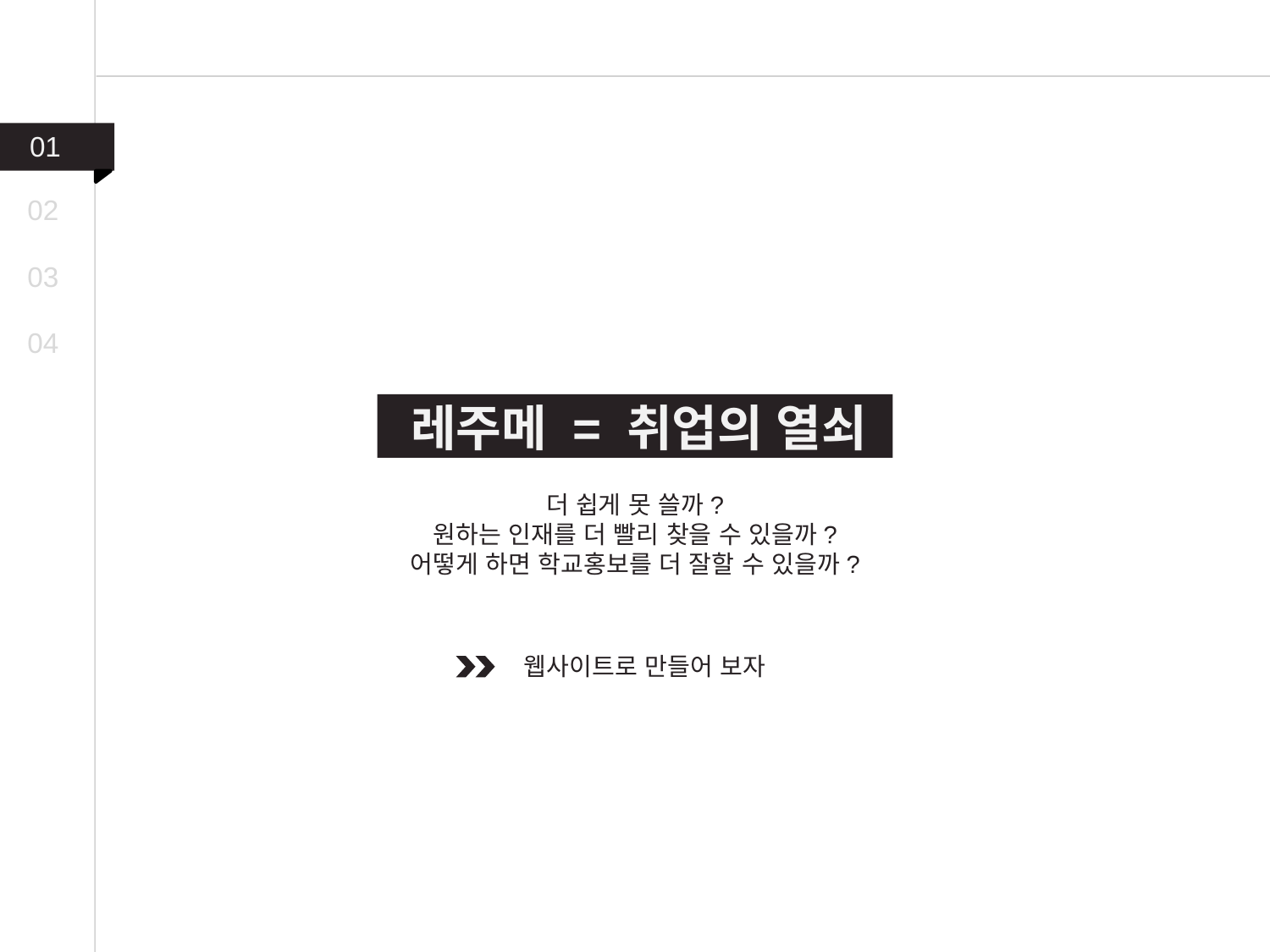

01

02
03
04
레주메 = 취업의 열쇠

더 쉽게 못 쓸까?
원하는 인재를 더 빨리 찾을 수 있을까?
어떻게 하면 학교홍보를 더 잘할 수 있을까?
웹사이트로 만들어 보자